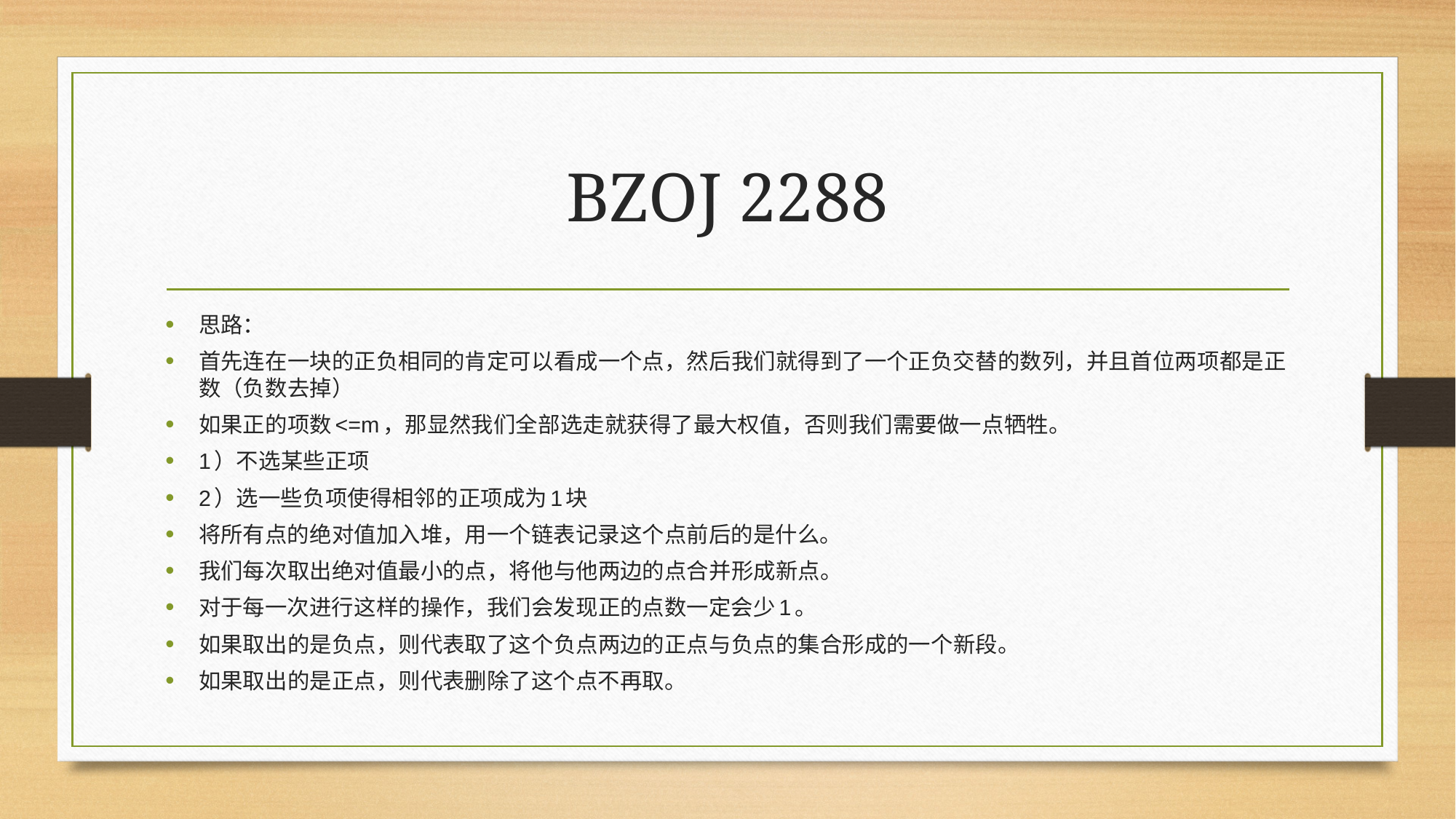

# BZOJ 2288
思路：
首先连在一块的正负相同的肯定可以看成一个点，然后我们就得到了一个正负交替的数列，并且首位两项都是正数（负数去掉）
如果正的项数<=m，那显然我们全部选走就获得了最大权值，否则我们需要做一点牺牲。
1）不选某些正项
2）选一些负项使得相邻的正项成为1块
将所有点的绝对值加入堆，用一个链表记录这个点前后的是什么。
我们每次取出绝对值最小的点，将他与他两边的点合并形成新点。
对于每一次进行这样的操作，我们会发现正的点数一定会少1。
如果取出的是负点，则代表取了这个负点两边的正点与负点的集合形成的一个新段。
如果取出的是正点，则代表删除了这个点不再取。